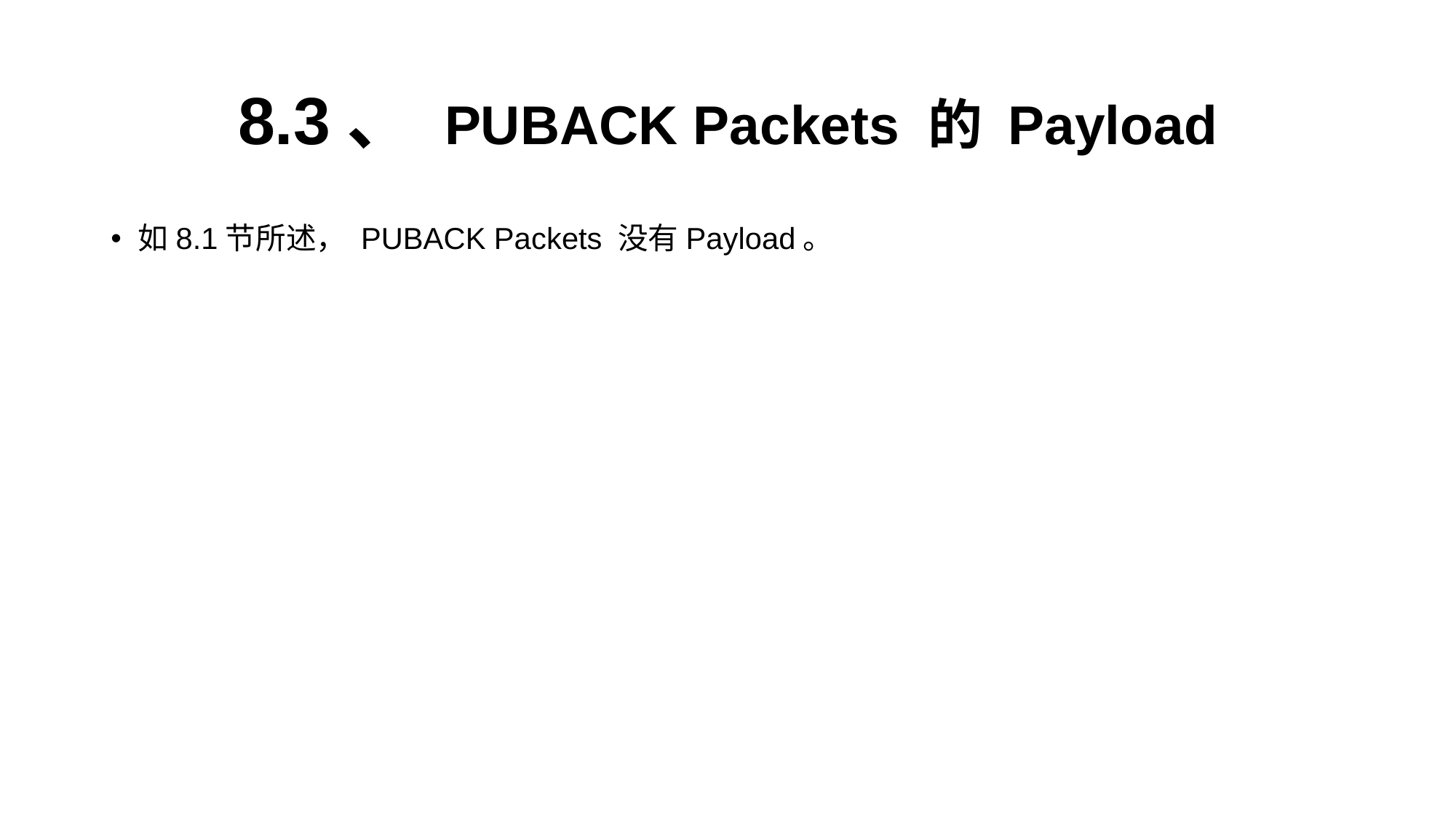

# 8.3、 PUBACK Packets 的 Payload
如8.1节所述， PUBACK Packets 没有Payload。